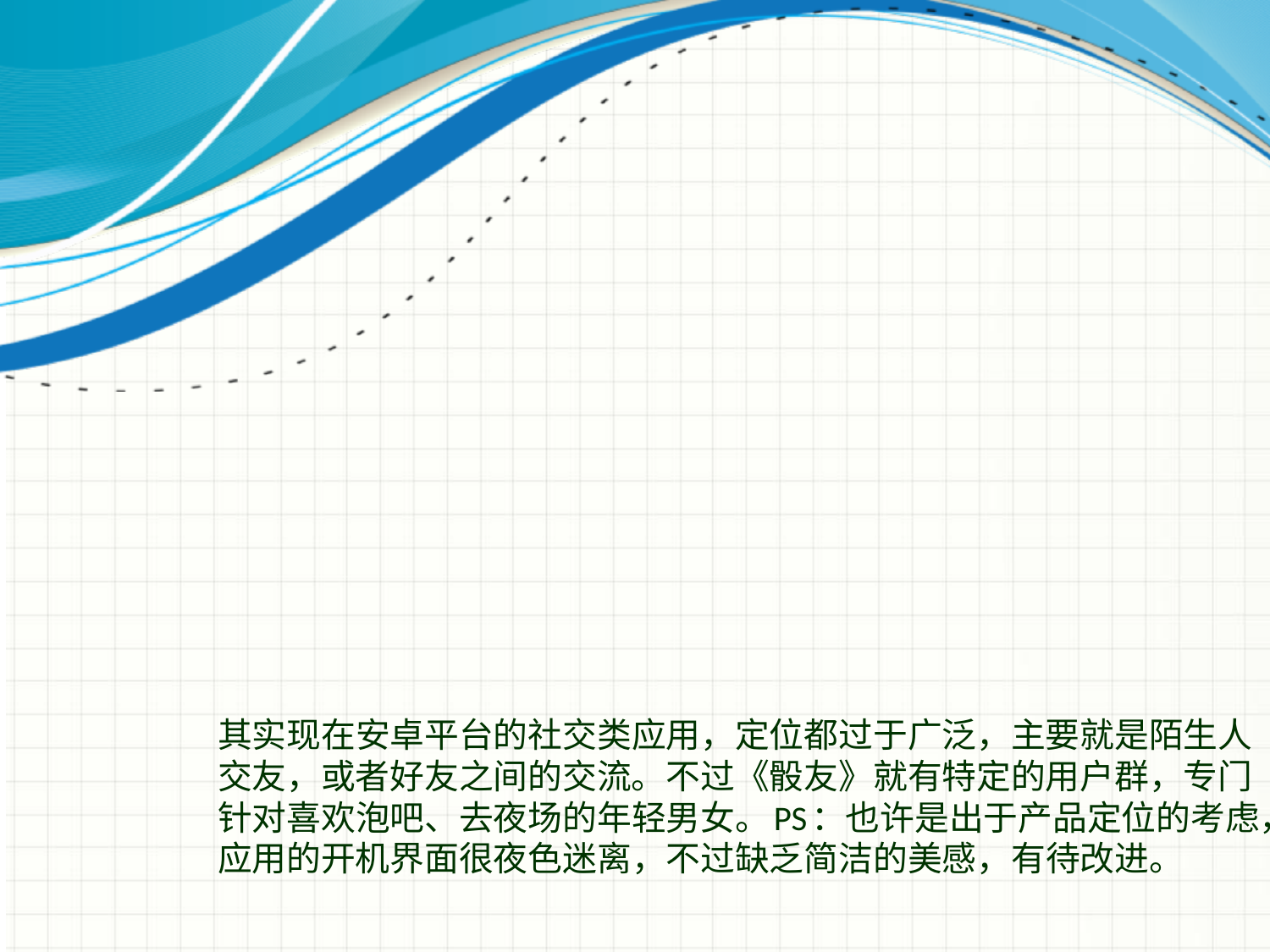

# 其实现在安卓平台的社交类应用，定位都过于广泛，主要就是陌生人交友，或者好友之间的交流。不过《骰友》就有特定的用户群，专门针对喜欢泡吧、去夜场的年轻男女。PS：也许是出于产品定位的考虑，应用的开机界面很夜色迷离，不过缺乏简洁的美感，有待改进。